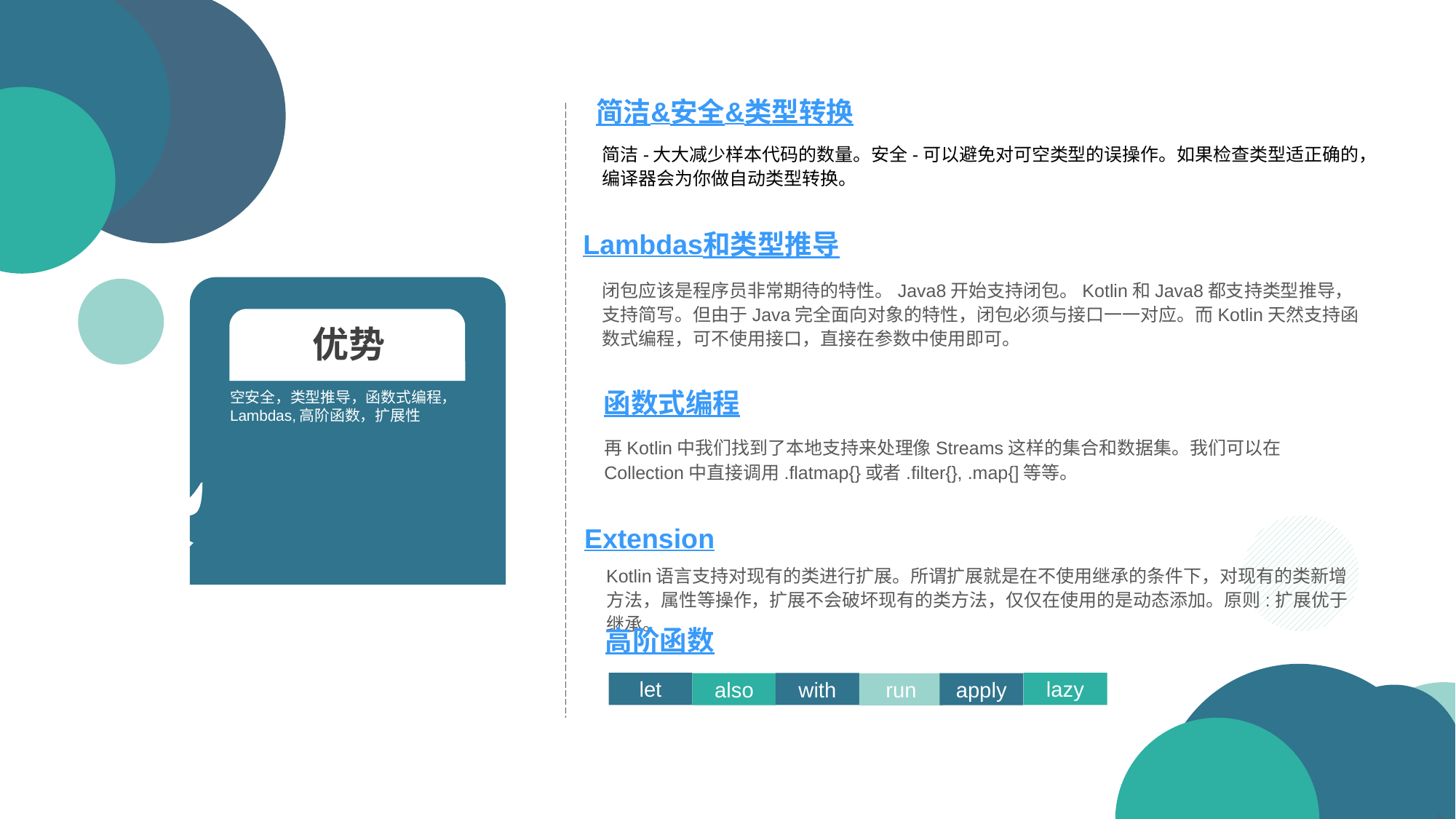

简洁&安全&类型转换
简洁-大大减少样本代码的数量。安全-可以避免对可空类型的误操作。如果检查类型适正确的，编译器会为你做自动类型转换。
Lambdas和类型推导

优势
空安全，类型推导，函数式编程，Lambdas,高阶函数，扩展性

闭包应该是程序员非常期待的特性。Java8开始支持闭包。Kotlin和Java8都支持类型推导，支持简写。但由于Java完全面向对象的特性，闭包必须与接口一一对应。而Kotlin天然支持函数式编程，可不使用接口，直接在参数中使用即可。
函数式编程
再Kotlin中我们找到了本地支持来处理像Streams这样的集合和数据集。我们可以在Collection中直接调用.flatmap{}或者.filter{}, .map{]等等。
Extension
Kotlin语言支持对现有的类进行扩展。所谓扩展就是在不使用继承的条件下，对现有的类新增方法，属性等操作，扩展不会破坏现有的类方法，仅仅在使用的是动态添加。原则:扩展优于继承。

高阶函数
lazy
let
with
apply
also
run